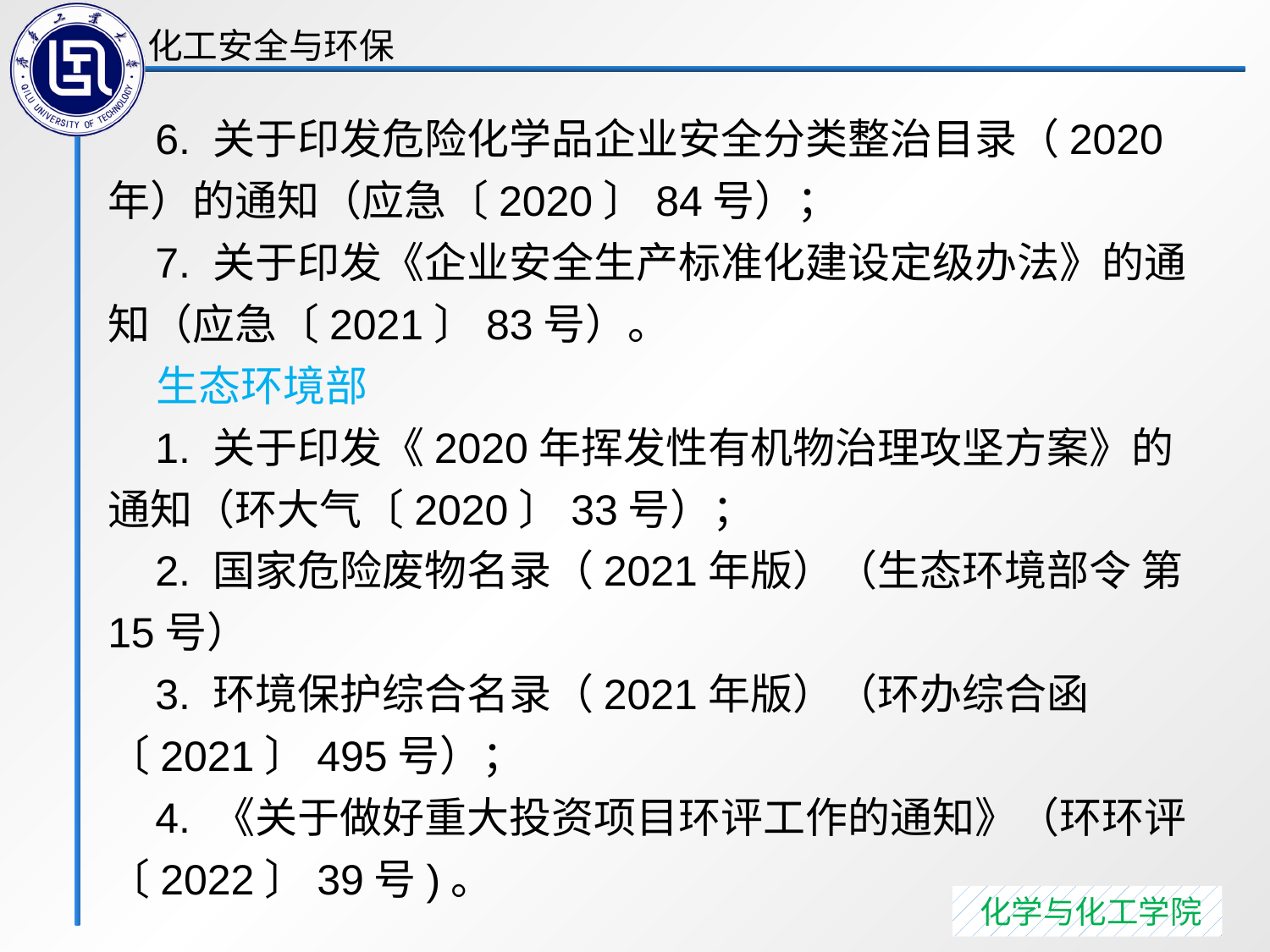

6. 关于印发危险化学品企业安全分类整治目录（2020年）的通知（应急〔2020〕84号）；
    7. 关于印发《企业安全生产标准化建设定级办法》的通知（应急〔2021〕83号）。
    生态环境部
    1. 关于印发《2020年挥发性有机物治理攻坚方案》的通知（环大气〔2020〕33号）；
    2. 国家危险废物名录（2021年版）（生态环境部令 第15号）
    3. 环境保护综合名录（2021年版）（环办综合函〔2021〕495号）；
    4. 《关于做好重大投资项目环评工作的通知》（环环评〔2022〕39号)。